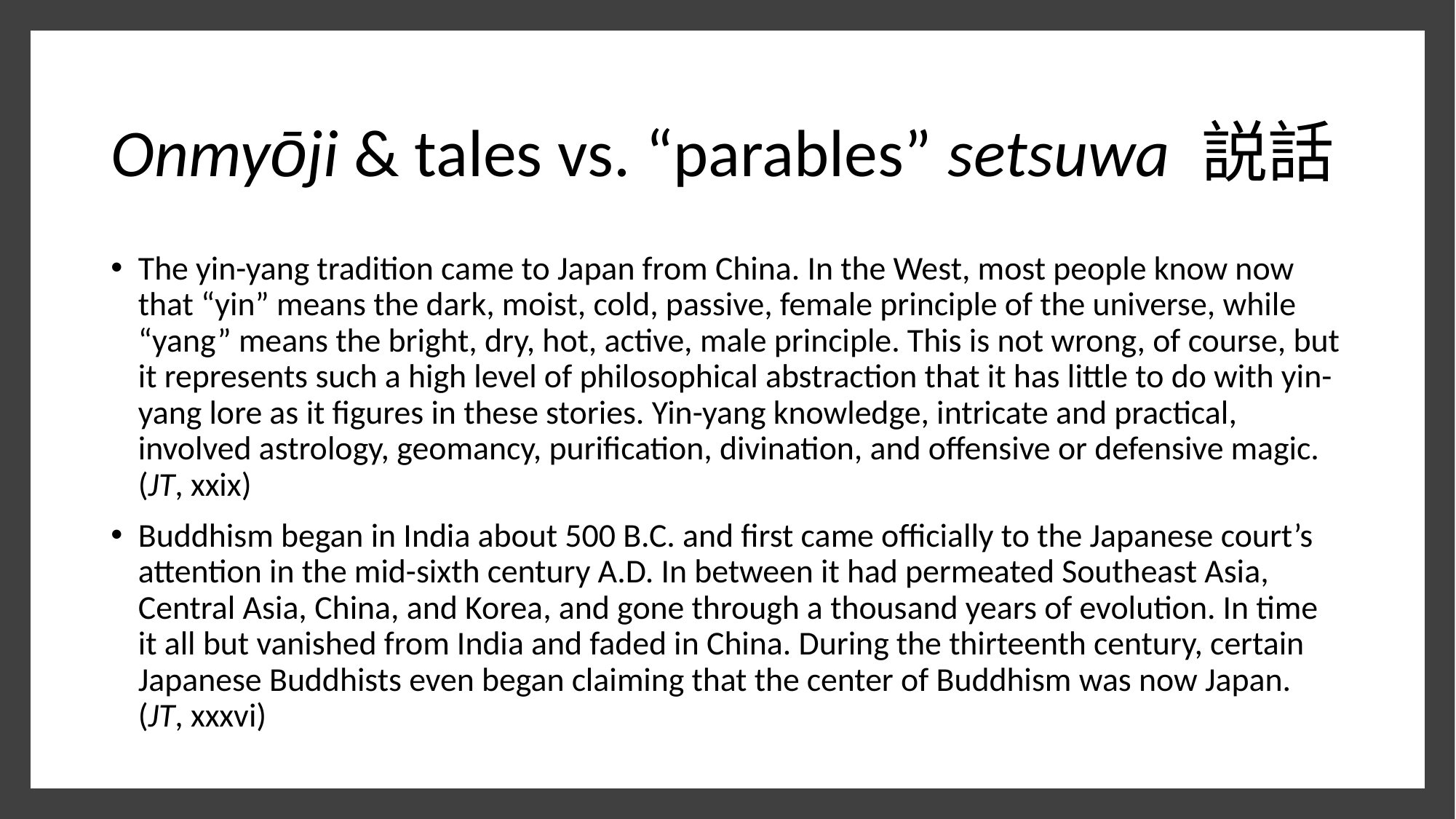

# Onmyо̄ji & tales vs. “parables” setsuwa 説話
The yin-yang tradition came to Japan from China. In the West, most people know now that “yin” means the dark, moist, cold, passive, female principle of the universe, while “yang” means the bright, dry, hot, active, male principle. This is not wrong, of course, but it represents such a high level of philosophical abstraction that it has little to do with yin-yang lore as it figures in these stories. Yin-yang knowledge, intricate and practical, involved astrology, geomancy, purification, divination, and offensive or defensive magic. (JT, xxix)
Buddhism began in India about 500 B.C. and first came officially to the Japanese court’s attention in the mid-sixth century A.D. In between it had permeated Southeast Asia, Central Asia, China, and Korea, and gone through a thousand years of evolution. In time it all but vanished from India and faded in China. During the thirteenth century, certain Japanese Buddhists even began claiming that the center of Buddhism was now Japan. (JT, xxxvi)